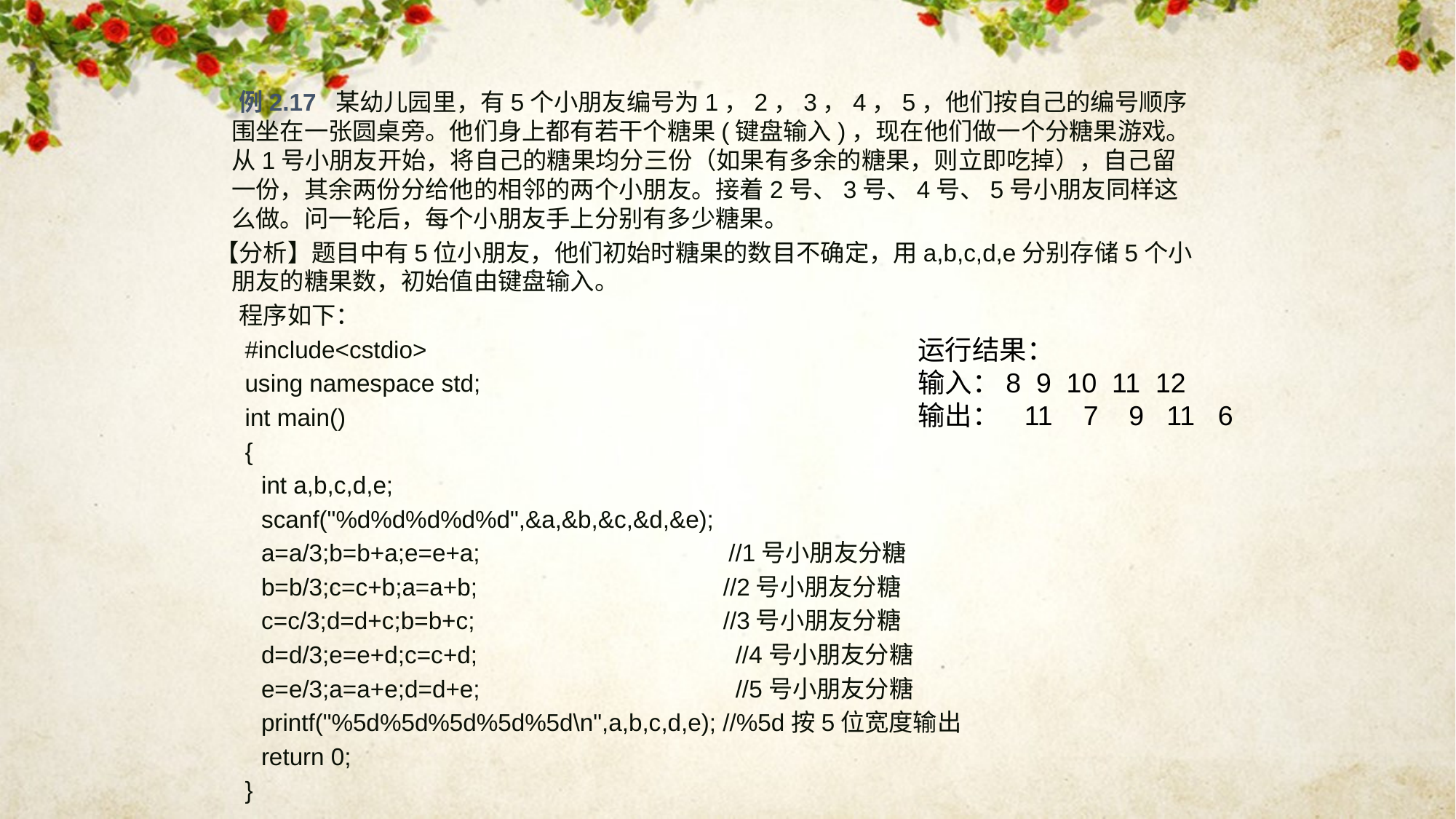

#
　　例2.17  某幼儿园里，有5个小朋友编号为1，2，3，4，5，他们按自己的编号顺序围坐在一张圆桌旁。他们身上都有若干个糖果(键盘输入)，现在他们做一个分糖果游戏。从1号小朋友开始，将自己的糖果均分三份（如果有多余的糖果，则立即吃掉），自己留一份，其余两份分给他的相邻的两个小朋友。接着2号、3号、4号、5号小朋友同样这么做。问一轮后，每个小朋友手上分别有多少糖果。
　【分析】题目中有5位小朋友，他们初始时糖果的数目不确定，用a,b,c,d,e分别存储5个小朋友的糖果数，初始值由键盘输入。
　　程序如下：
　　#include<cstdio>
　　using namespace std;
　　int main()
　　{
　　   int a,b,c,d,e;
　　   scanf("%d%d%d%d%d",&a,&b,&c,&d,&e);
　　   a=a/3;b=b+a;e=e+a; 　		          //1号小朋友分糖
　　   b=b/3;c=c+b;a=a+b; 　		         //2号小朋友分糖
　　   c=c/3;d=d+c;b=b+c; 　		         //3号小朋友分糖
　　   d=d/3;e=e+d;c=c+d; 		          //4号小朋友分糖
　　   e=e/3;a=a+e;d=d+e; 		          //5号小朋友分糖
　　   printf("%5d%5d%5d%5d%5d\n",a,b,c,d,e); //%5d按5位宽度输出
　　   return 0;
　　}

　　运行结果：
　　输入：8  9  10  11  12
　　输出：   11    7    9   11   6